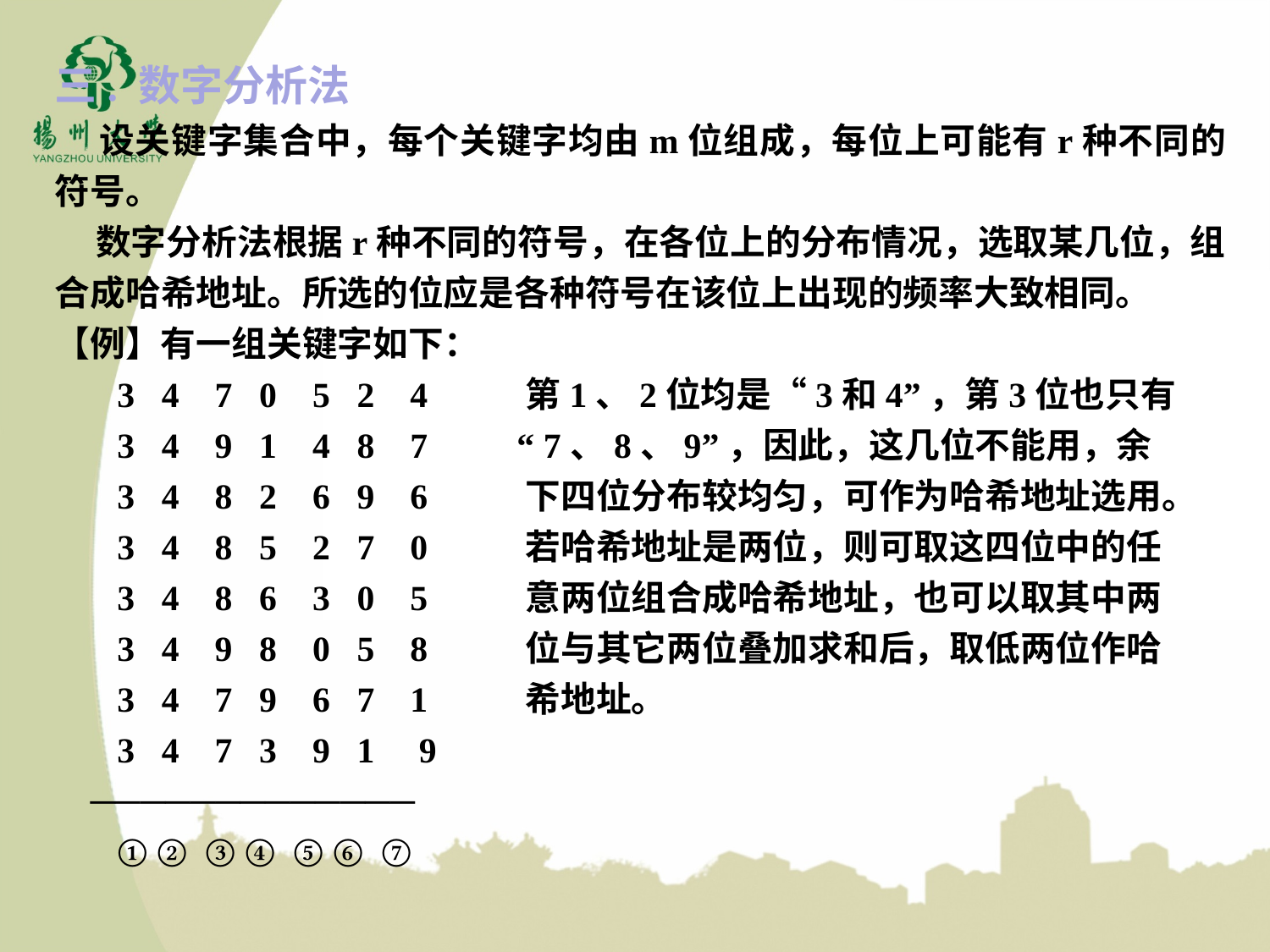

三. 数字分析法
    设关键字集合中，每个关键字均由m位组成，每位上可能有r种不同的符号。
    数字分析法根据r种不同的符号，在各位上的分布情况，选取某几位，组合成哈希地址。所选的位应是各种符号在该位上出现的频率大致相同。
【例】有一组关键字如下：
       3   4    7   0    5   2    4          第1、2位均是“3和4”，第3位也只有
       3   4    9   1    4   8    7          “ 7、8、9”，因此，这几位不能用，余
       3   4    8   2    6   9    6          下四位分布较均匀，可作为哈希地址选用。
       3   4    8   5    2   7    0          若哈希地址是两位，则可取这四位中的任
       3   4    8   6    3   0    5          意两位组合成哈希地址，也可以取其中两
       3   4    9   8    0   5    8          位与其它两位叠加求和后，取低两位作哈
       3   4    7   9    6   7    1          希地址。
       3   4    7   3    9   1     9
    ─────────────
       ① ②  ③ ④  ⑤ ⑥  ⑦
59